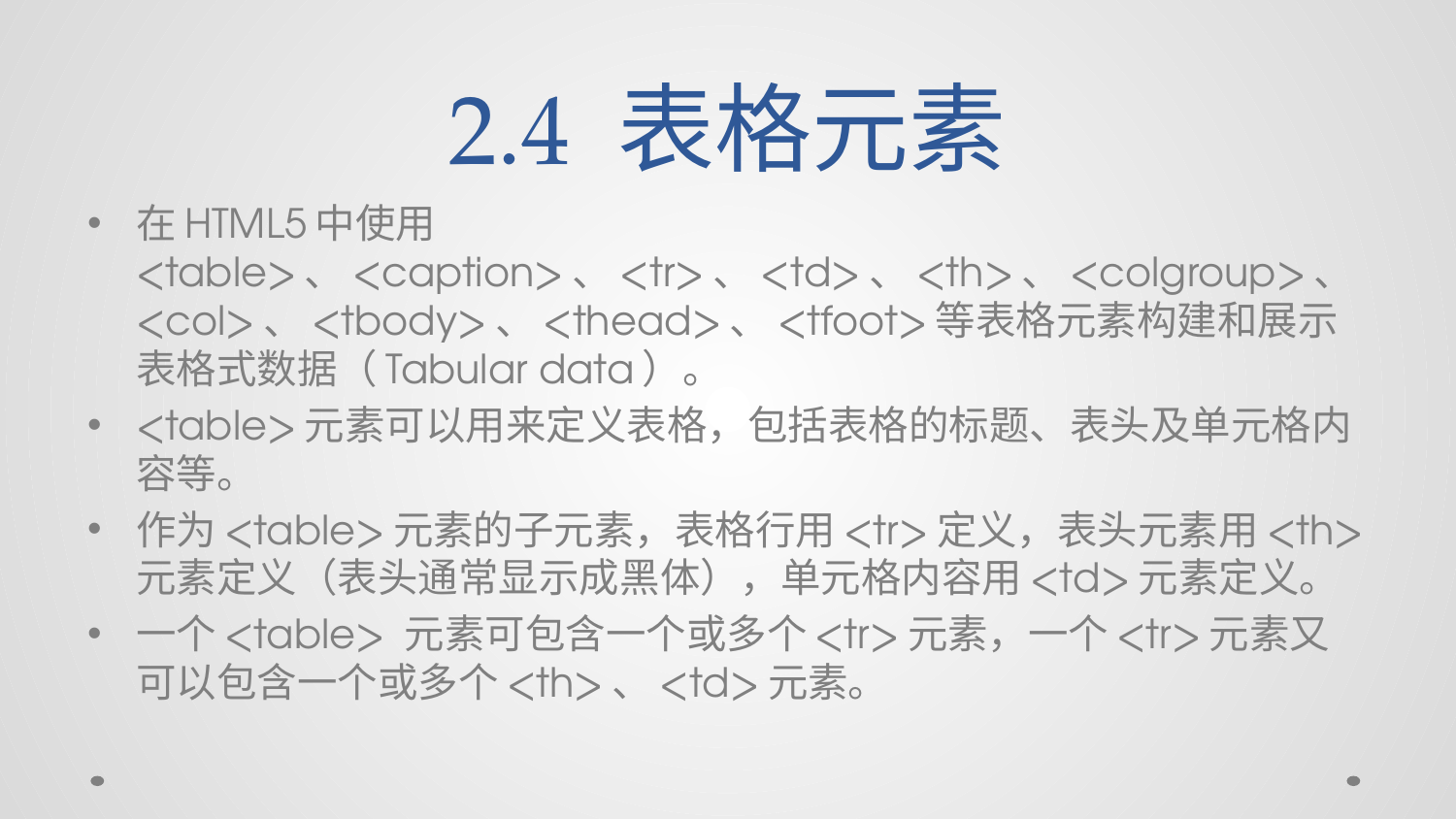

# 2.4 表格元素
在HTML5中使用<table>、<caption>、<tr>、<td>、<th>、<colgroup>、<col>、<tbody>、<thead>、<tfoot>等表格元素构建和展示表格式数据（Tabular data）。
<table>元素可以用来定义表格，包括表格的标题、表头及单元格内容等。
作为<table>元素的子元素，表格行用<tr>定义，表头元素用<th>元素定义（表头通常显示成黑体），单元格内容用<td>元素定义。
一个<table> 元素可包含一个或多个<tr>元素，一个<tr>元素又可以包含一个或多个<th>、<td>元素。